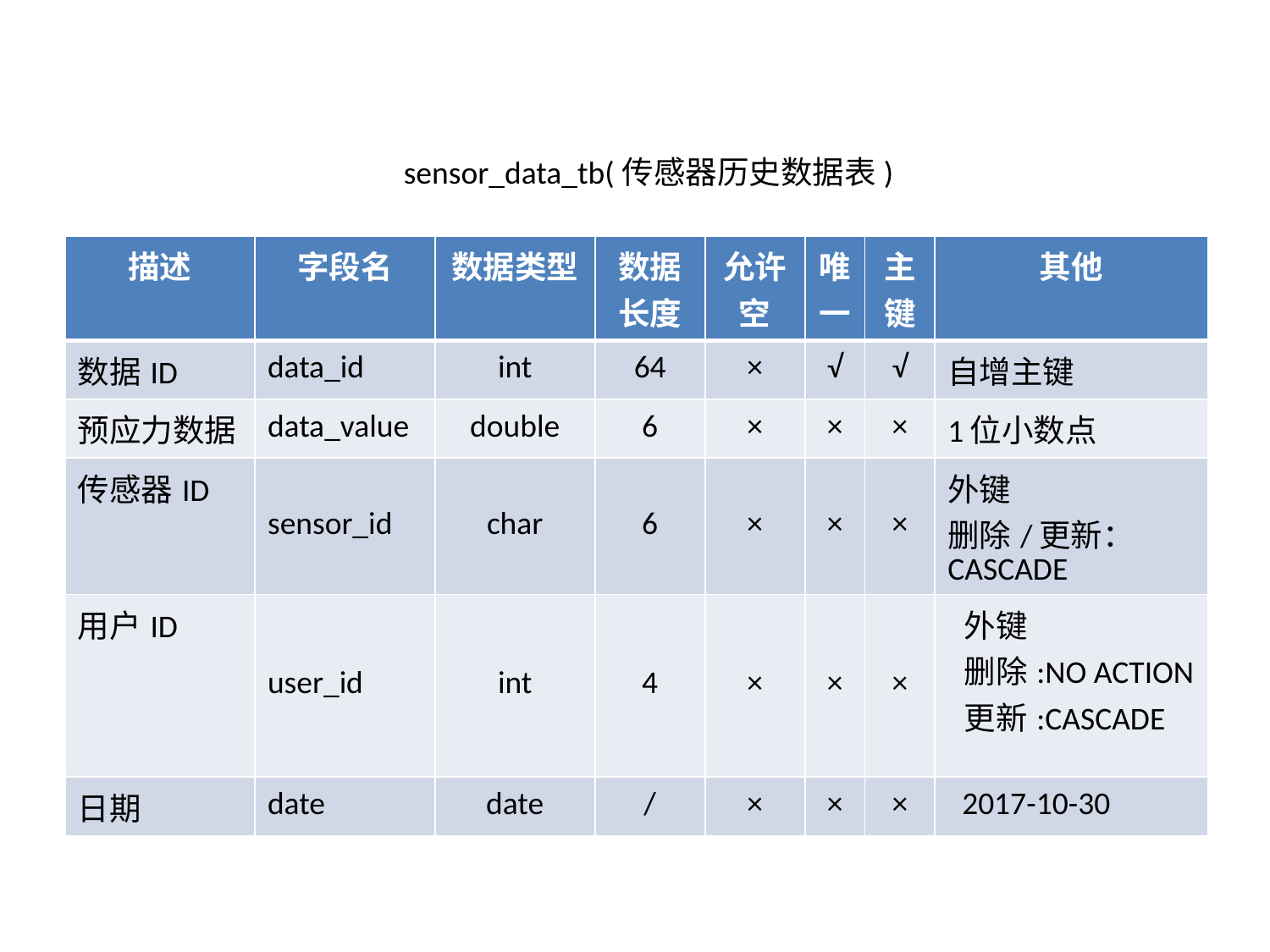

sensor_data_tb(传感器历史数据表)
| 描述 | 字段名 | 数据类型 | 数据长度 | 允许空 | 唯一 | 主键 | 其他 |
| --- | --- | --- | --- | --- | --- | --- | --- |
| 数据ID | data\_id | int | 64 | × | √ | √ | 自增主键 |
| 预应力数据 | data\_value | double | 6 | × | × | × | 1位小数点 |
| 传感器ID | sensor\_id | char | 6 | × | × | × | 外键 删除/更新：CASCADE |
| 用户ID | user\_id | int | 4 | × | × | × | 外键 删除:NO ACTION 更新:CASCADE |
| 日期 | date | date | / | × | × | × | 2017-10-30 |